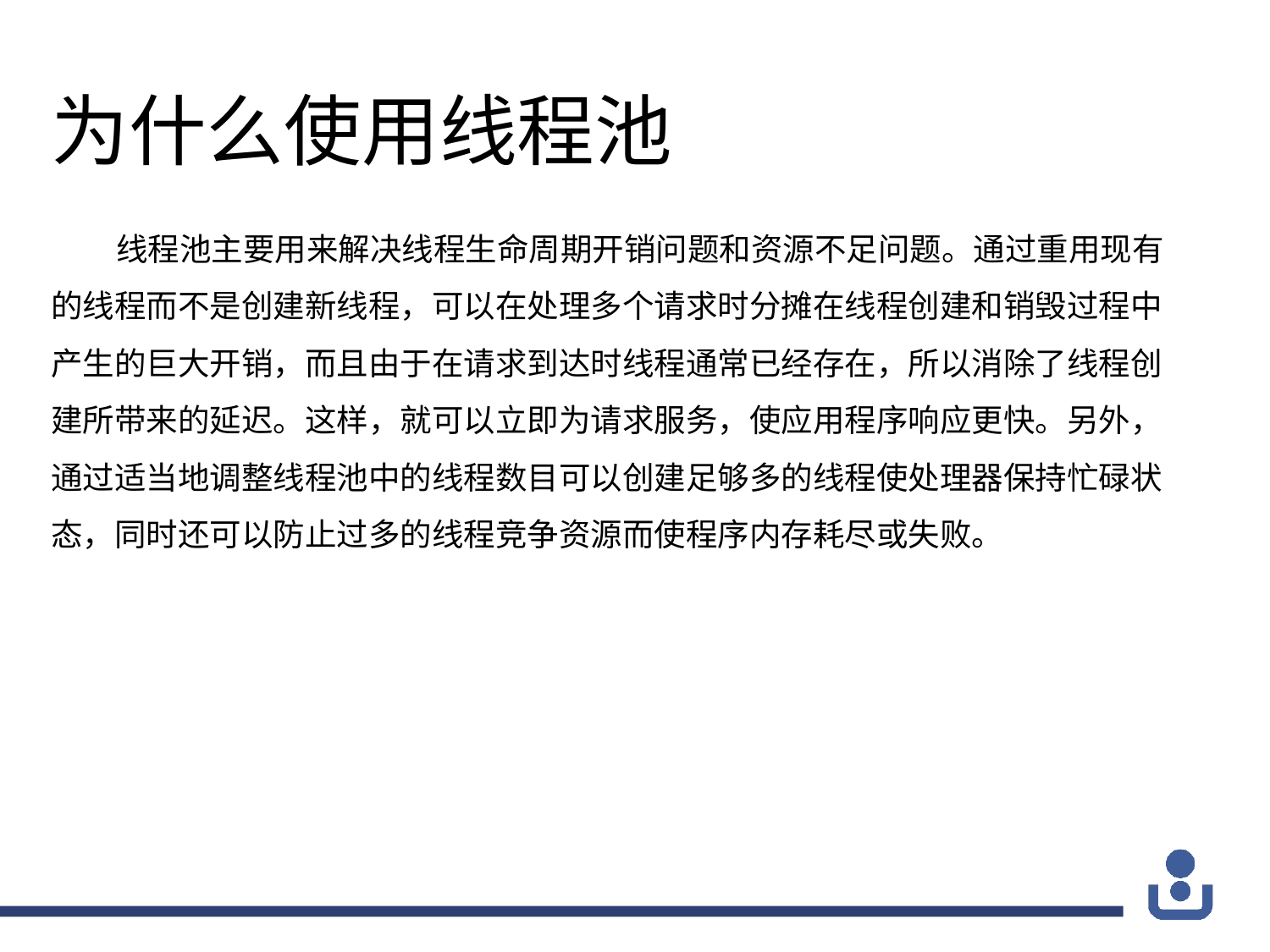

# 为什么使用线程池
        线程池主要用来解决线程生命周期开销问题和资源不足问题。通过重用现有的线程而不是创建新线程，可以在处理多个请求时分摊在线程创建和销毁过程中产生的巨大开销，而且由于在请求到达时线程通常已经存在，所以消除了线程创建所带来的延迟。这样，就可以立即为请求服务，使应用程序响应更快。另外，通过适当地调整线程池中的线程数目可以创建足够多的线程使处理器保持忙碌状态，同时还可以防止过多的线程竞争资源而使程序内存耗尽或失败。